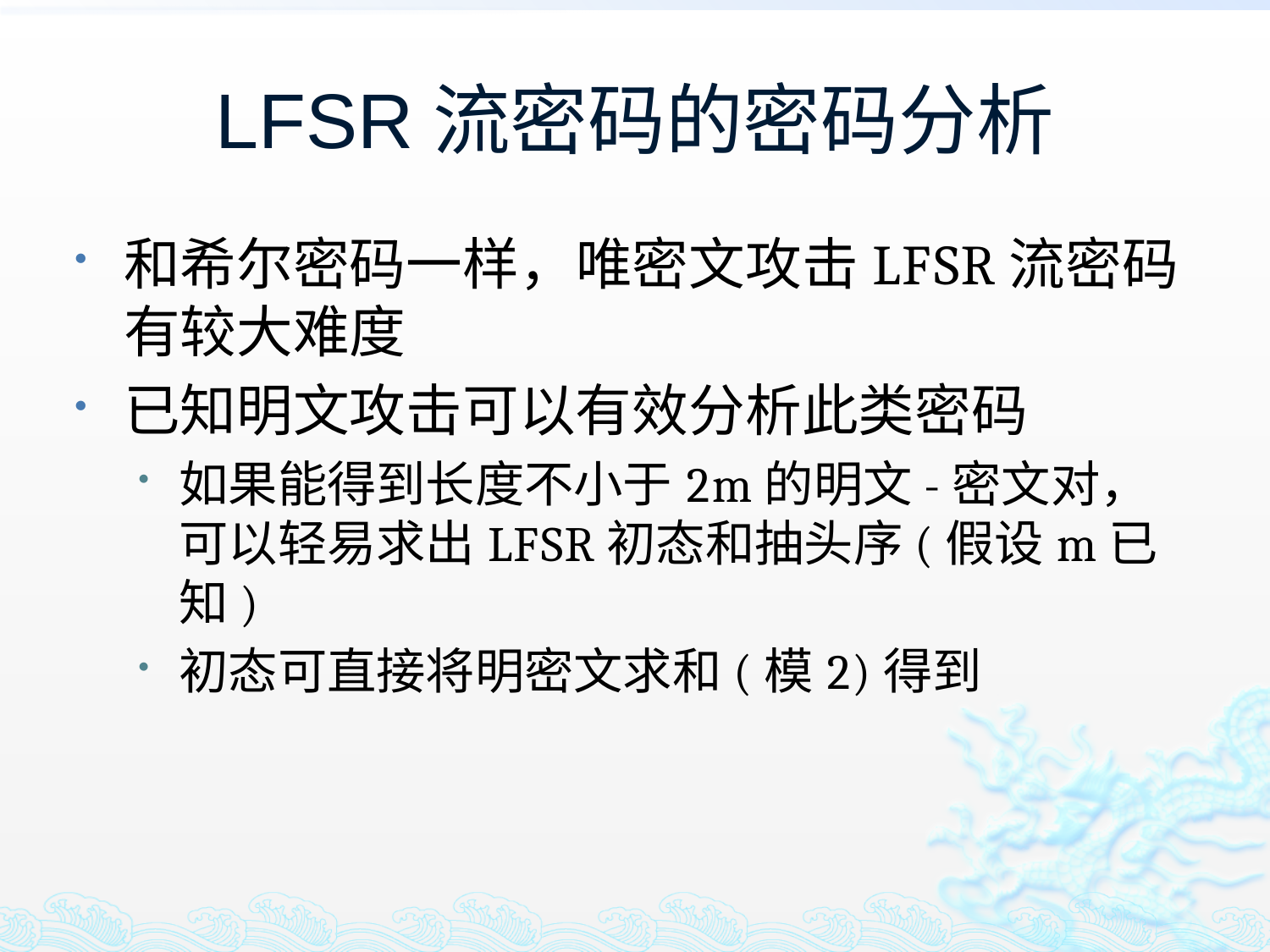

# LFSR流密码的密码分析
和希尔密码一样，唯密文攻击LFSR流密码有较大难度
已知明文攻击可以有效分析此类密码
如果能得到长度不小于2m的明文-密文对，可以轻易求出LFSR初态和抽头序(假设m已知)
初态可直接将明密文求和(模2)得到